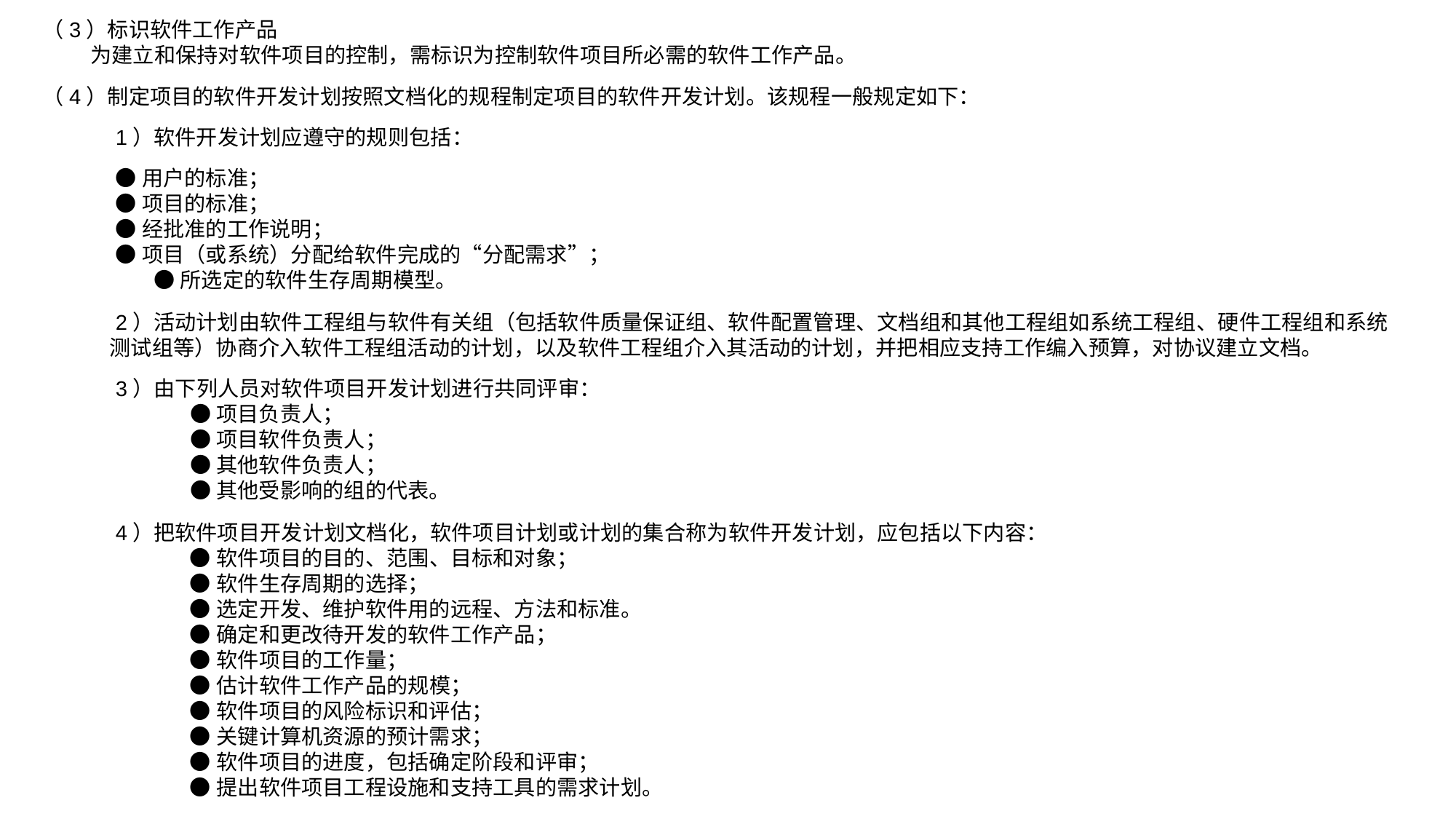

（3）标识软件工作产品
         为建立和保持对软件项目的控制，需标识为控制软件项目所必需的软件工作产品。
（4）制定项目的软件开发计划按照文档化的规程制定项目的软件开发计划。该规程一般规定如下：
 1）软件开发计划应遵守的规则包括：
                ●用户的标准；
                ●项目的标准；
                ●经批准的工作说明；
                ●项目（或系统）分配给软件完成的“分配需求”；
	 ●所选定的软件生存周期模型。
 2）活动计划由软件工程组与软件有关组（包括软件质量保证组、软件配置管理、文档组和其他工程组如系统工程组、硬件工程组和系统测试组等）协商介入软件工程组活动的计划，以及软件工程组介入其活动的计划，并把相应支持工作编入预算，对协议建立文档。
 3）由下列人员对软件项目开发计划进行共同评审：
                 ●项目负责人；
                 ●项目软件负责人；
                 ●其他软件负责人；
                 ●其他受影响的组的代表。
 4）把软件项目开发计划文档化，软件项目计划或计划的集合称为软件开发计划，应包括以下内容：
                 ●软件项目的目的、范围、目标和对象；
                 ●软件生存周期的选择；
                 ●选定开发、维护软件用的远程、方法和标准。
                 ●确定和更改待开发的软件工作产品；
                 ●软件项目的工作量；
                 ●估计软件工作产品的规模；
                 ●软件项目的风险标识和评估；
                 ●关键计算机资源的预计需求；
                 ●软件项目的进度，包括确定阶段和评审；
                 ●提出软件项目工程设施和支持工具的需求计划。